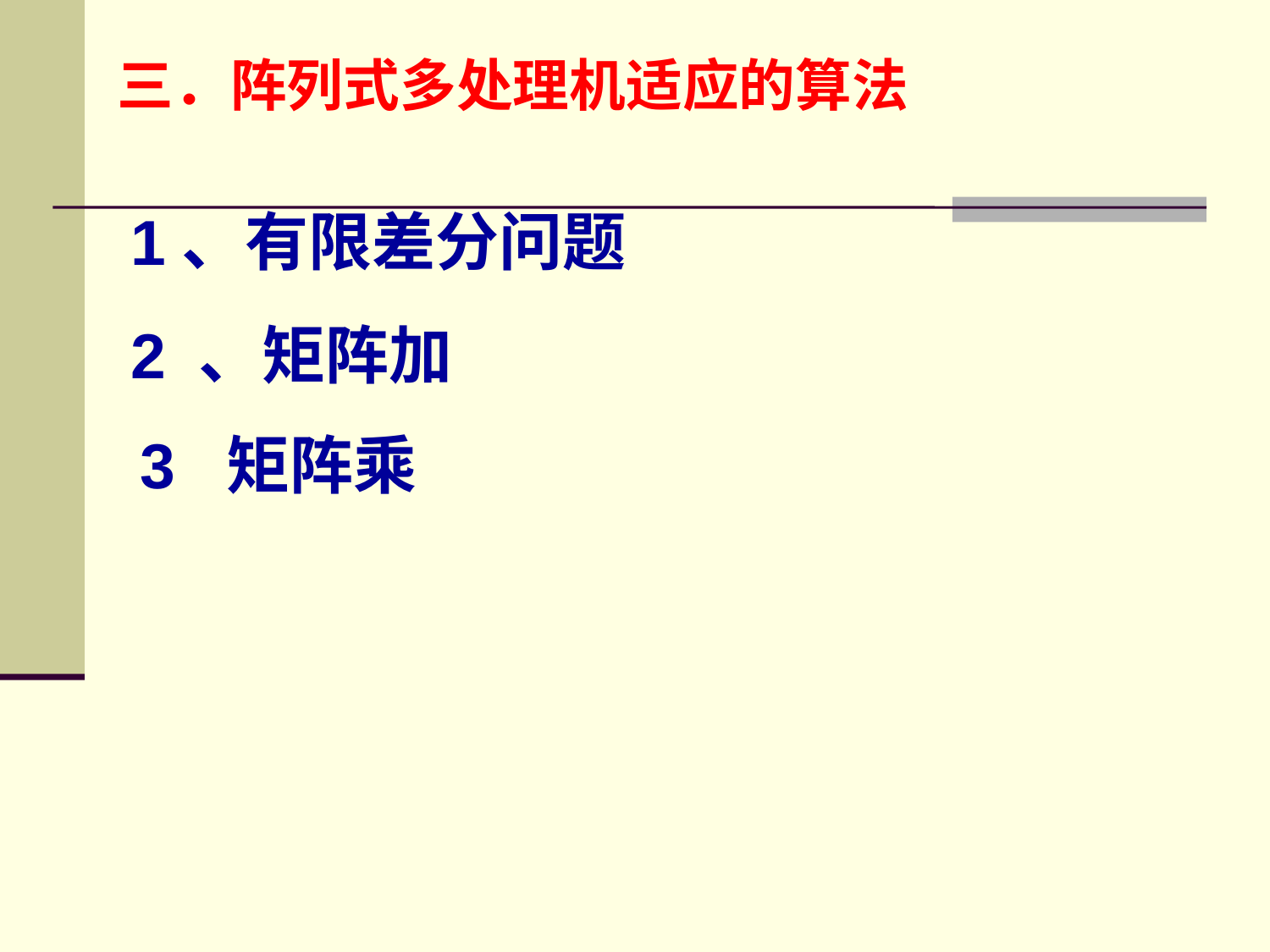

三．阵列式多处理机适应的算法

1、有限差分问题
2 、矩阵加
3  矩阵乘
20